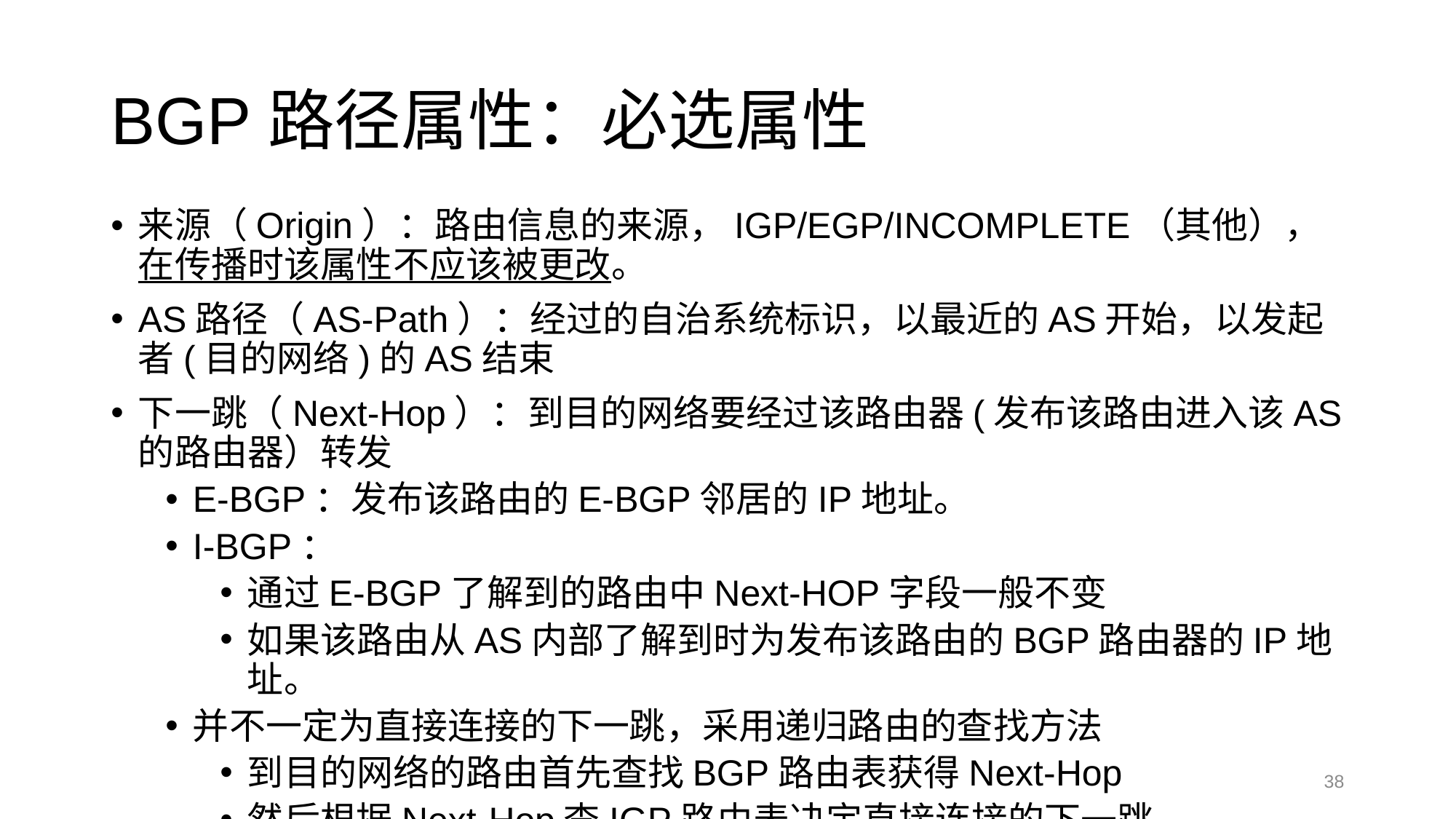

# BGP路径属性：必选属性
来源（Origin）：路由信息的来源，IGP/EGP/INCOMPLETE（其他），在传播时该属性不应该被更改。
AS路径（AS-Path）：经过的自治系统标识，以最近的AS开始，以发起者(目的网络)的AS结束
下一跳（Next-Hop）：到目的网络要经过该路由器(发布该路由进入该AS的路由器）转发
E-BGP：发布该路由的E-BGP邻居的IP地址。
I-BGP：
通过E-BGP了解到的路由中Next-HOP字段一般不变
如果该路由从AS内部了解到时为发布该路由的BGP路由器的IP地址。
并不一定为直接连接的下一跳，采用递归路由的查找方法
到目的网络的路由首先查找BGP路由表获得Next-Hop
然后根据Next-Hop查IGP路由表决定直接连接的下一跳

38